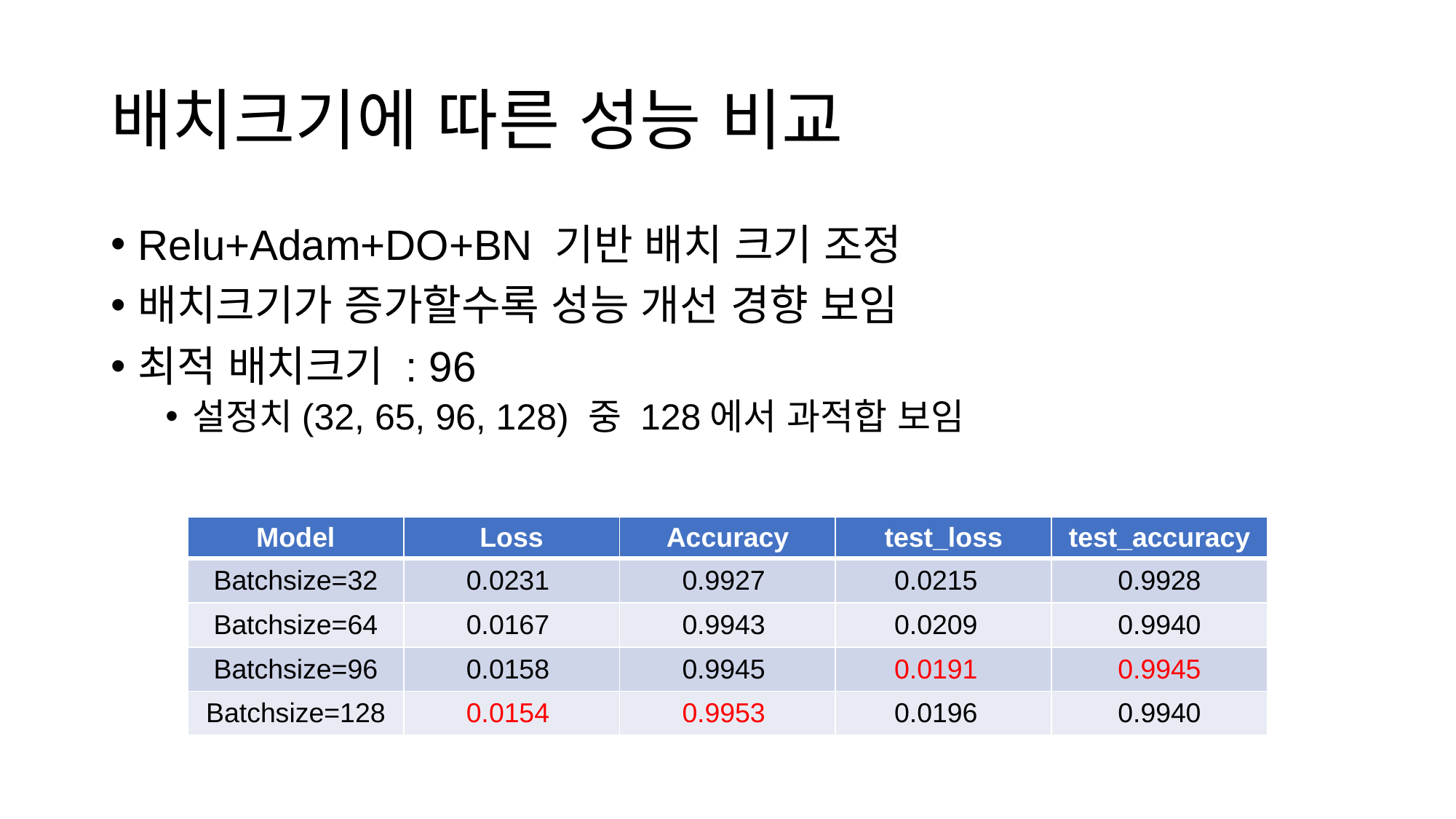

# 배치크기에 따른 성능 비교
Relu+Adam+DO+BN 기반 배치 크기 조정
배치크기가 증가할수록 성능 개선 경향 보임
최적 배치크기 : 96
설정치(32, 65, 96, 128) 중 128에서 과적합 보임

| Model | Loss | Accuracy | test\_loss | test\_accuracy |
| --- | --- | --- | --- | --- |
| Batchsize=32 | 0.0231 | 0.9927 | 0.0215 | 0.9928 |
| Batchsize=64 | 0.0167 | 0.9943 | 0.0209 | 0.9940 |
| Batchsize=96 | 0.0158 | 0.9945 | 0.0191 | 0.9945 |
| Batchsize=128 | 0.0154 | 0.9953 | 0.0196 | 0.9940 |